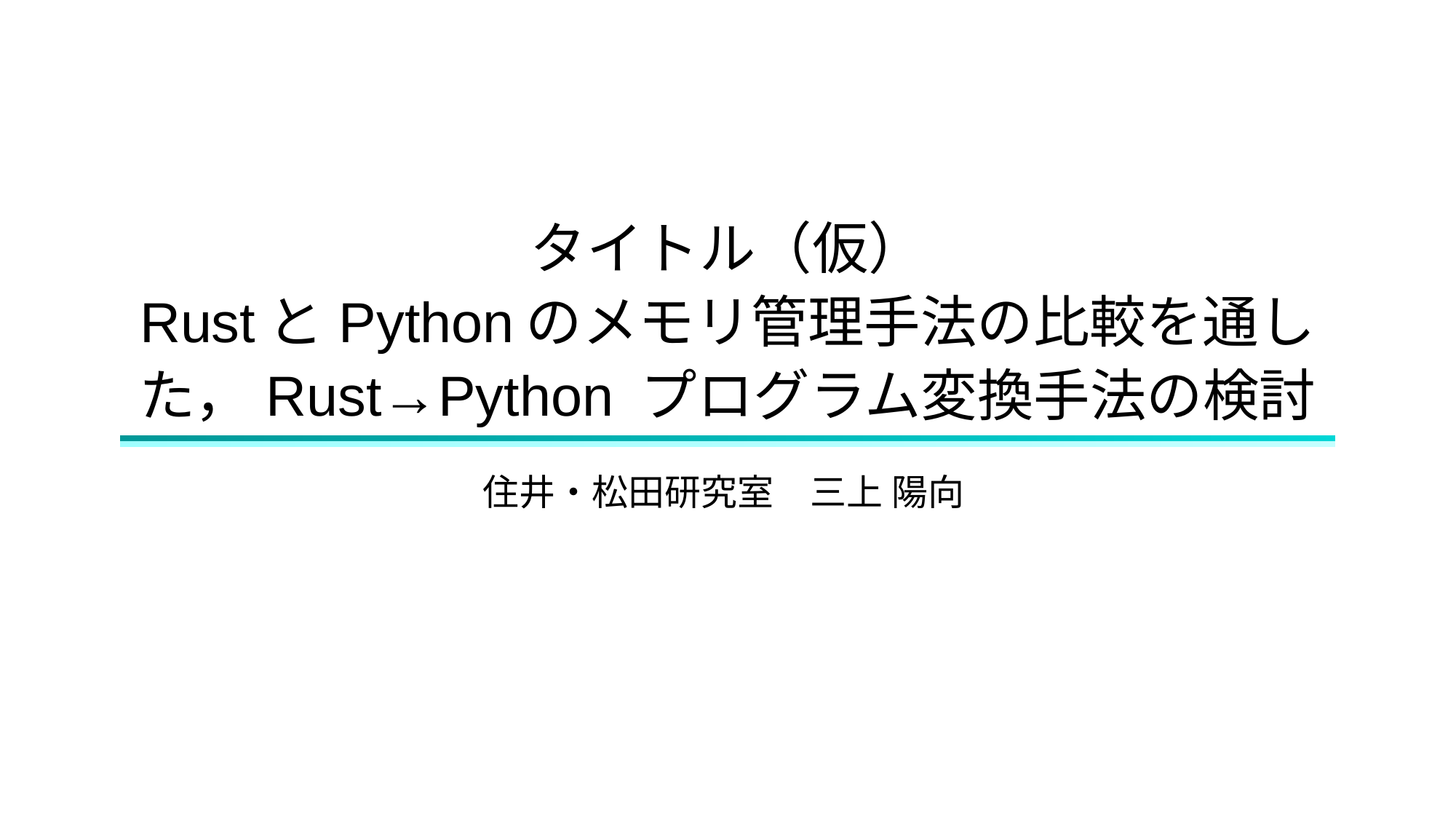

# タイトル（仮） RustとPythonのメモリ管理手法の比較を通した，Rust→Python プログラム変換手法の検討
住井・松田研究室　三上 陽向